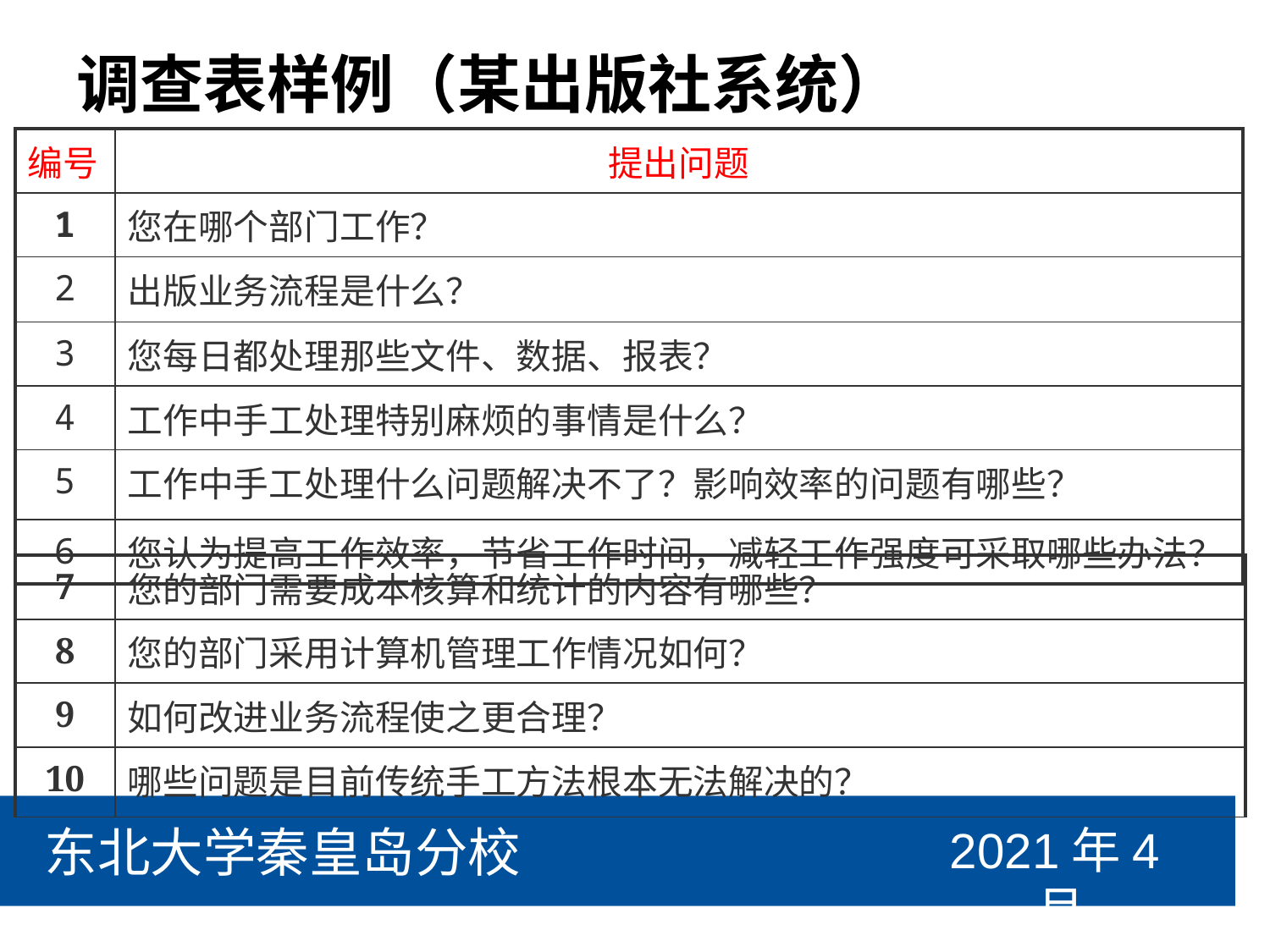

# 调查表样例（某出版社系统）
| 编号 | 提出问题 |
| --- | --- |
| 1 | 您在哪个部门工作？ |
| 2 | 出版业务流程是什么？ |
| 3 | 您每日都处理那些文件、数据、报表？ |
| 4 | 工作中手工处理特别麻烦的事情是什么？ |
| 5 | 工作中手工处理什么问题解决不了？影响效率的问题有哪些？ |
| 6 | 您认为提高工作效率，节省工作时间，减轻工作强度可采取哪些办法？ |
| 7 | 您的部门需要成本核算和统计的内容有哪些？ |
| --- | --- |
| 8 | 您的部门采用计算机管理工作情况如何？ |
| 9 | 如何改进业务流程使之更合理？ |
| 10 | 哪些问题是目前传统手工方法根本无法解决的？ |